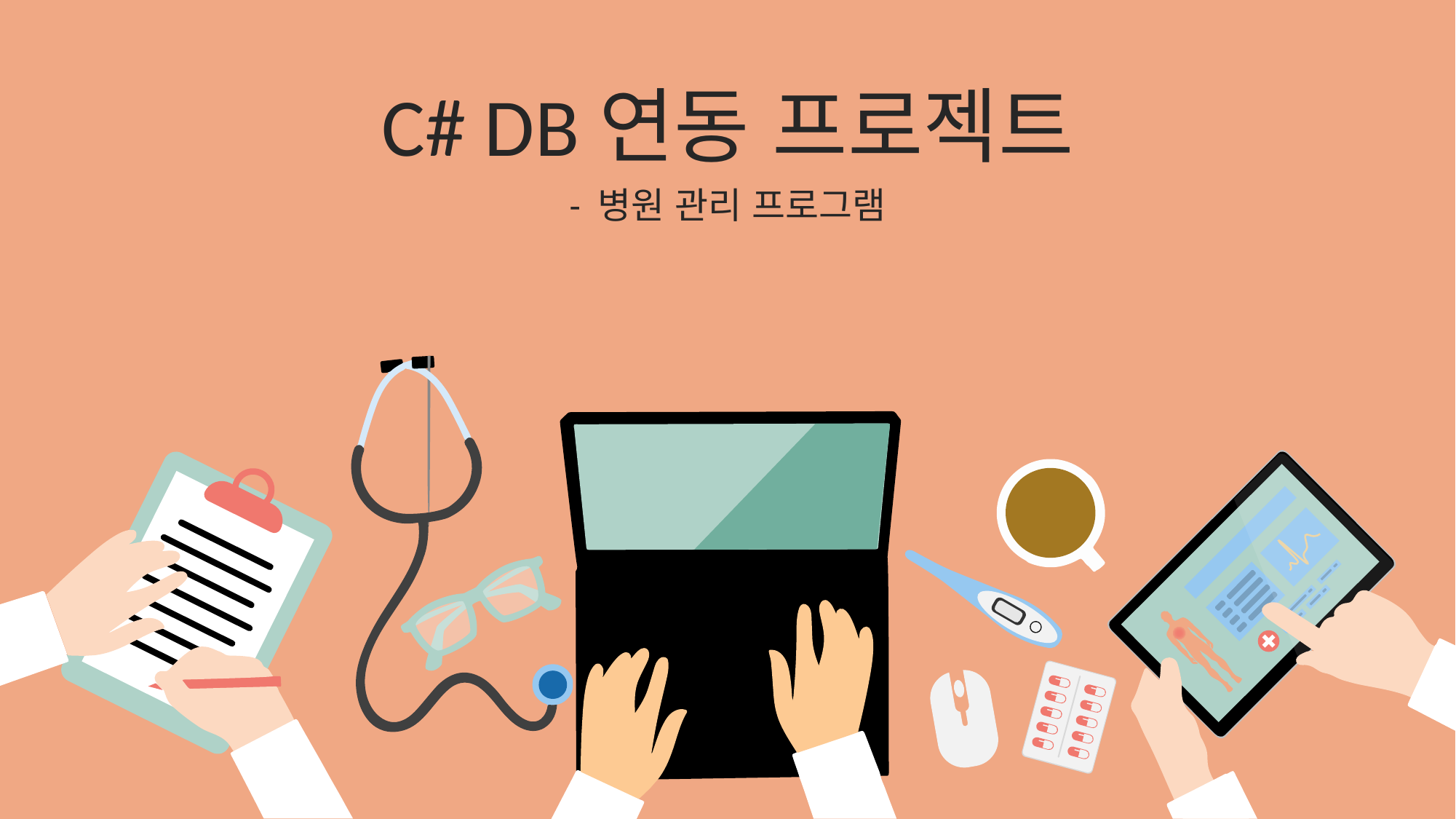

C# DB연동 프로젝트
- 병원 관리 프로그램